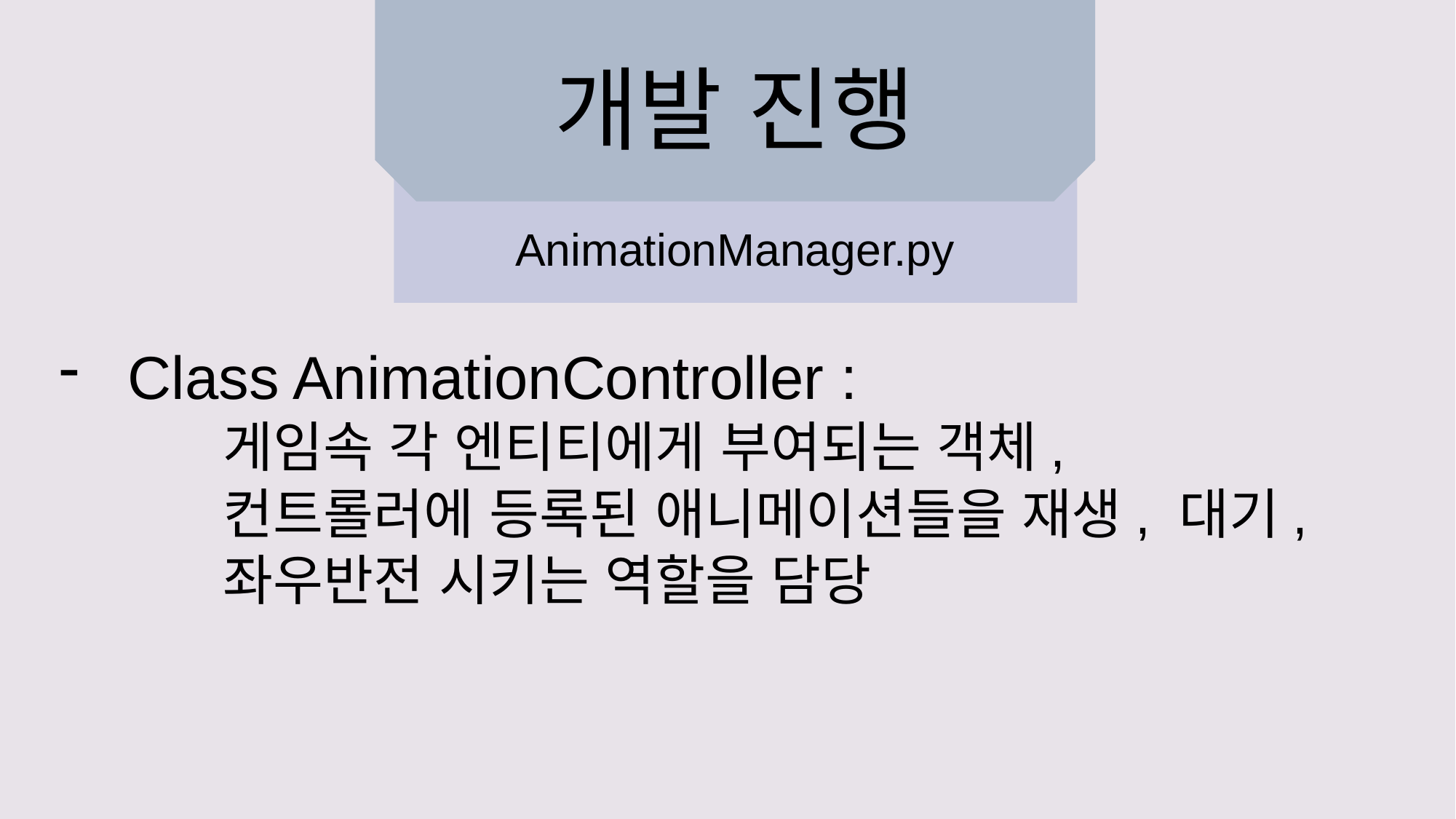

# 개발 진행

AnimationManager.py
Class AnimationController :
	게임속 각 엔티티에게 부여되는 객체,
	컨트롤러에 등록된 애니메이션들을 재생, 대기,
	좌우반전 시키는 역할을 담당